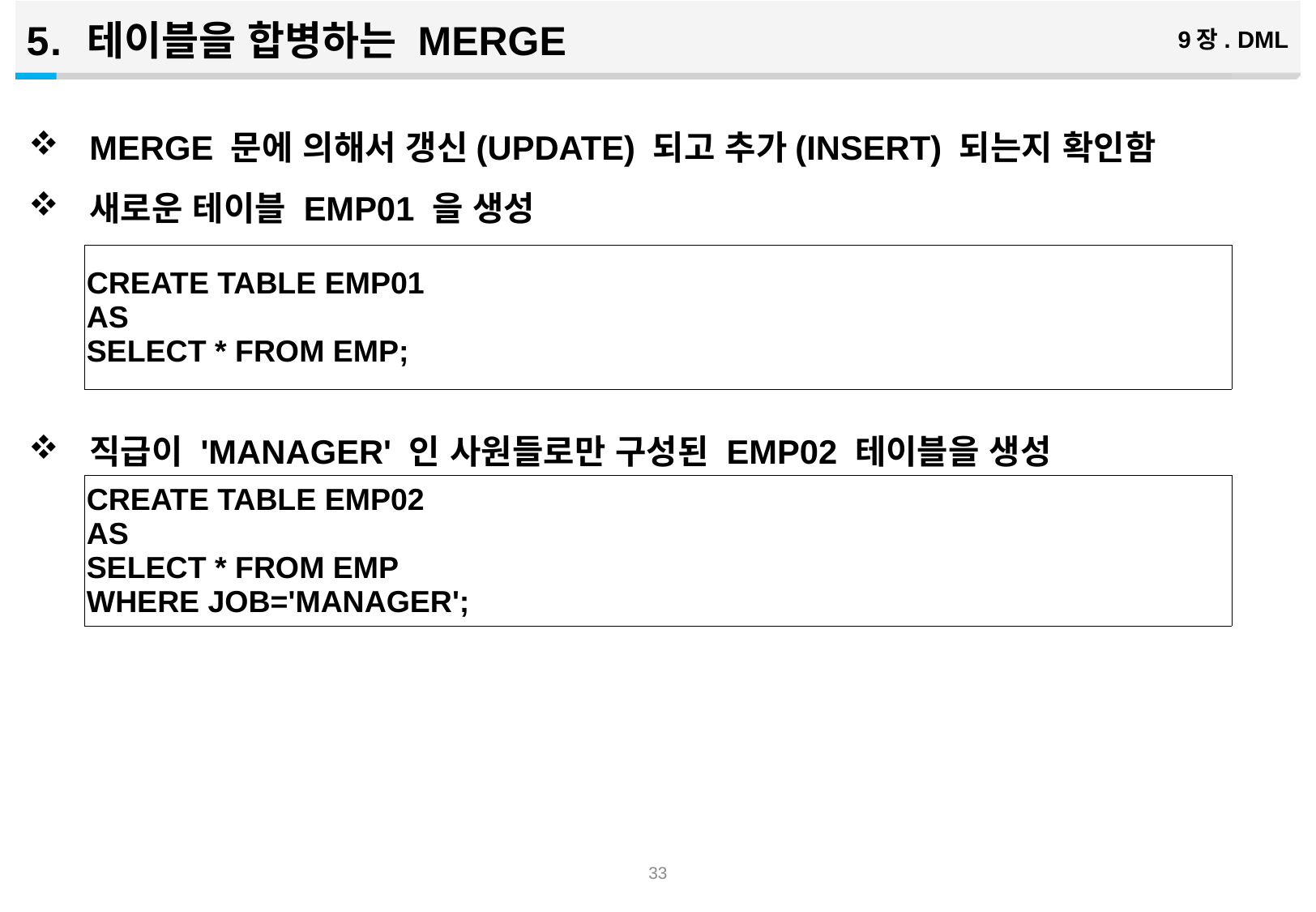

테이블을 합병하는 MERGE
9장. DML
MERGE 문에 의해서 갱신(UPDATE) 되고 추가(INSERT) 되는지 확인함
새로운 테이블 EMP01 을 생성

직급이 'MANAGER' 인 사원들로만 구성된 EMP02 테이블을 생성
| CREATE TABLE EMP01 AS SELECT \* FROM EMP; |
| --- |
| CREATE TABLE EMP02 AS SELECT \* FROM EMP WHERE JOB='MANAGER'; |
| --- |
33